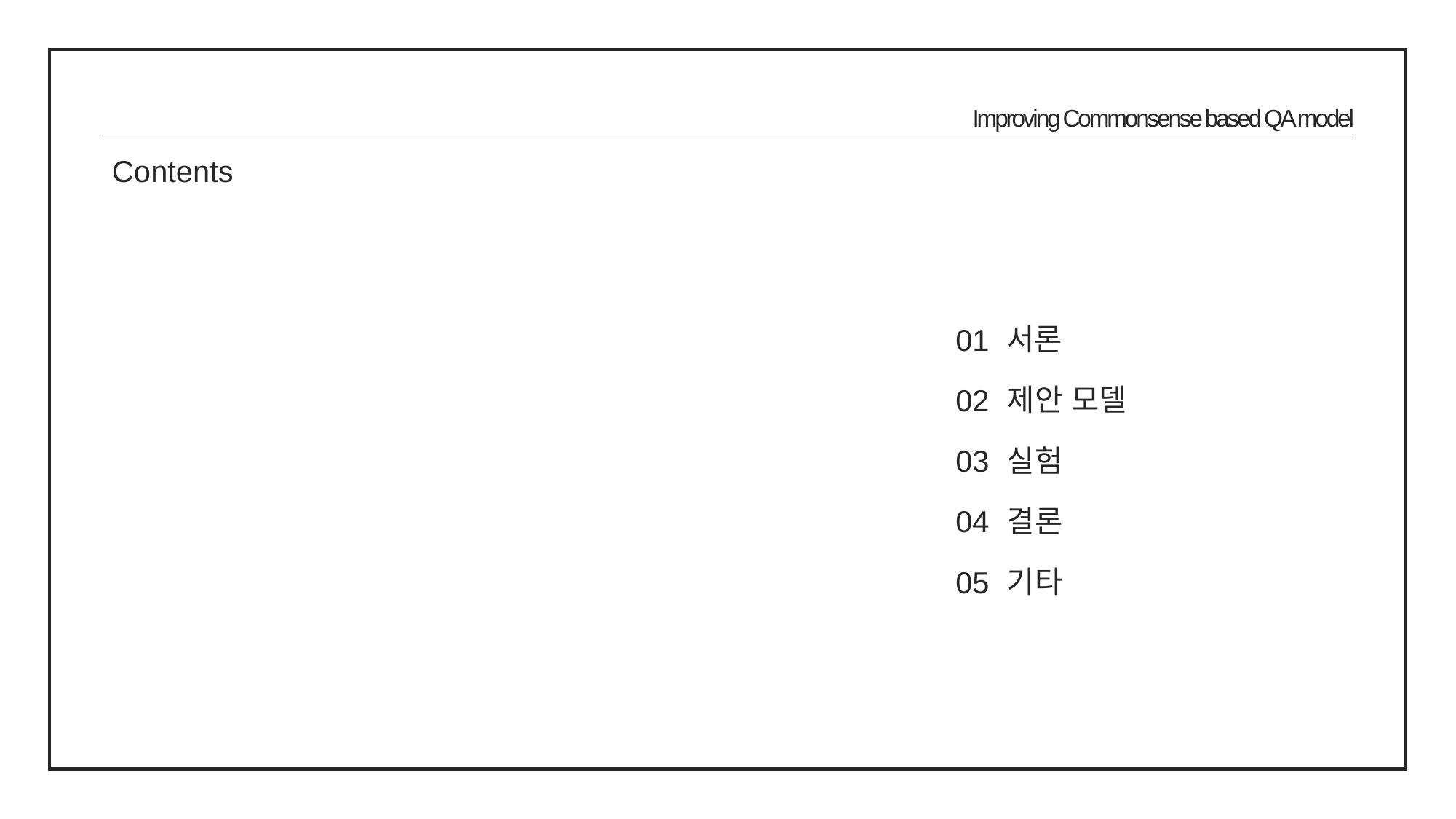

Improving Commonsense based QA model
Contents
01
서론
02
제안 모델
03
실험
04
결론
05
기타